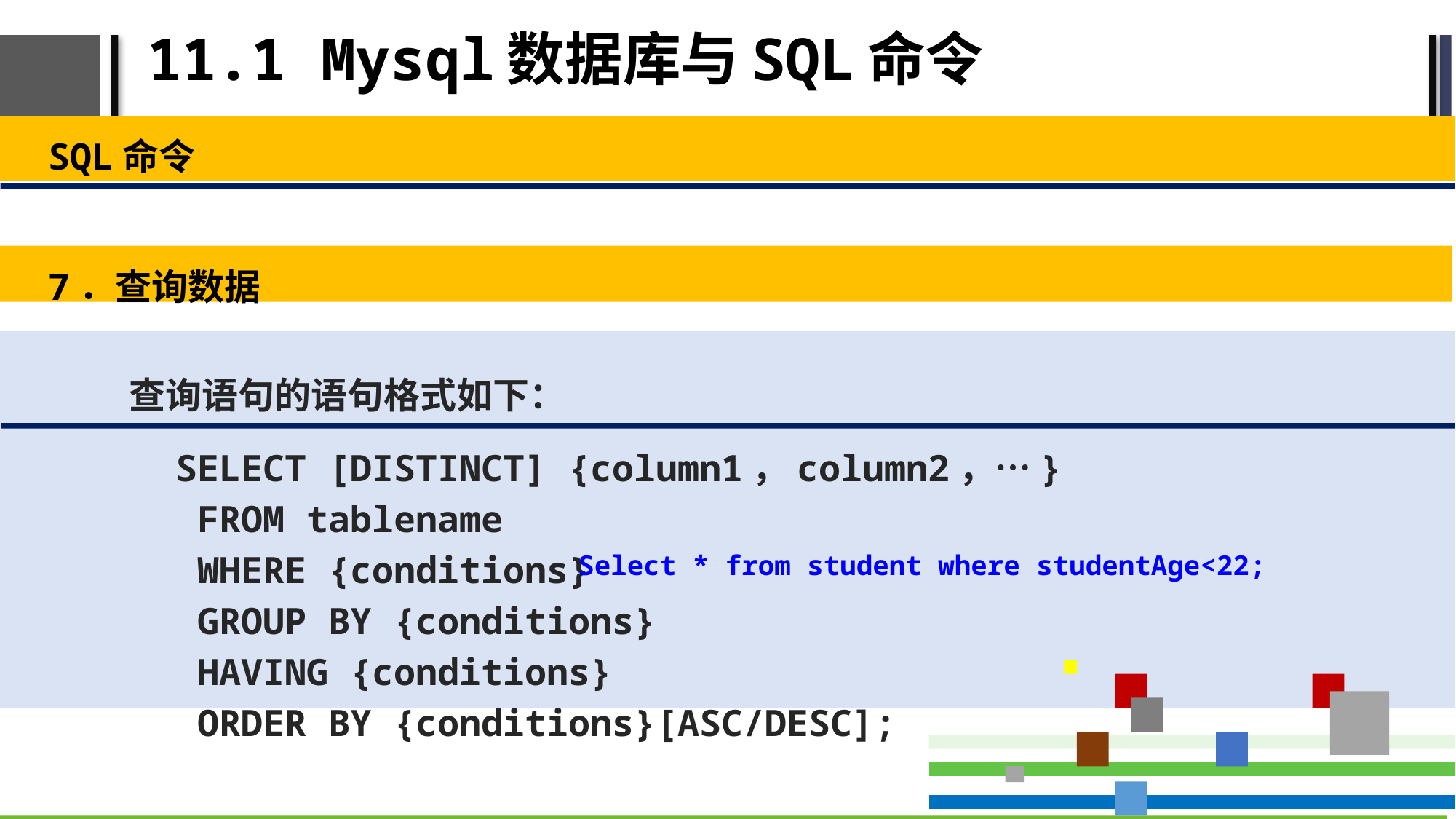

# 11.1 Mysql数据库与SQL命令

SQL命令

7．查询数据

查询语句的语句格式如下：

 SELECT [DISTINCT] {column1，column2，…}
FROM tablename
WHERE {conditions}
GROUP BY {conditions}
HAVING {conditions}
ORDER BY {conditions}[ASC/DESC];
Select * from student where studentAge<22;